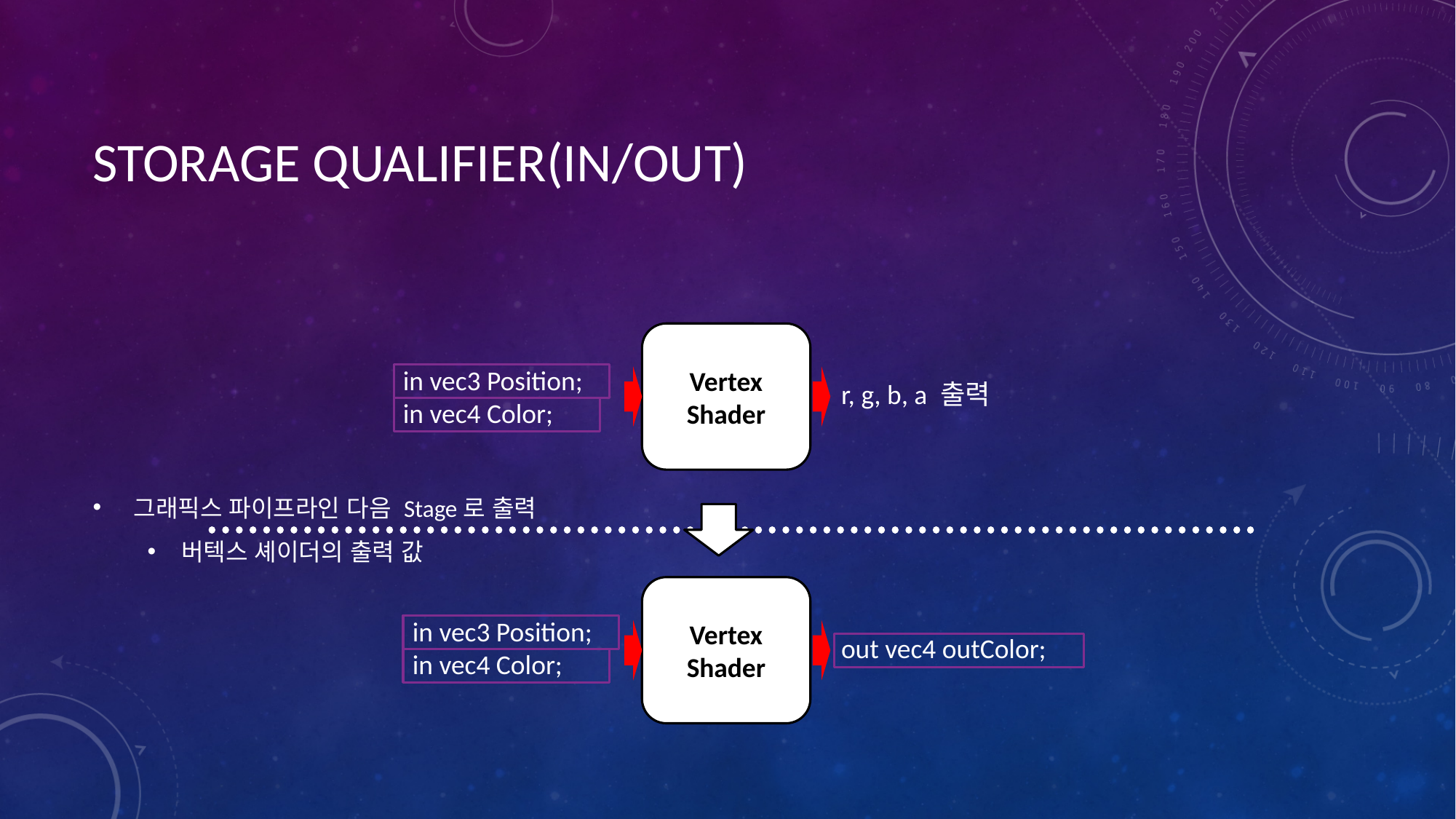

# Storage Qualifier(in/out)

그래픽스 파이프라인 다음 Stage로 출력
버텍스 셰이더의 출력 값
Vertex Shader

in vec3 Position;
in vec4 Color;

r, g, b, a 출력

Vertex Shader

in vec3 Position;
in vec4 Color;

out vec4 outColor;